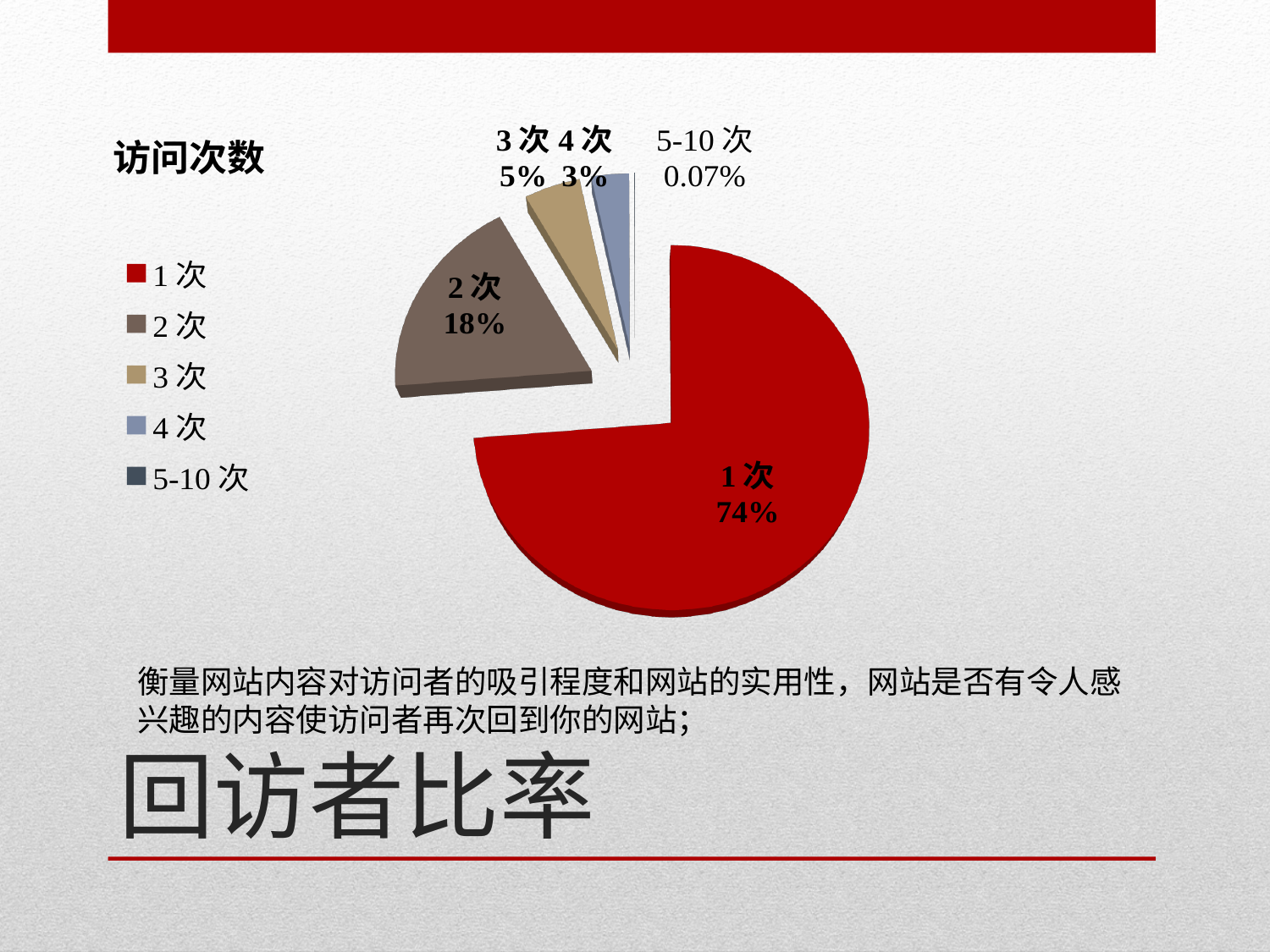

[unsupported chart]

# 回访者比率
衡量网站内容对访问者的吸引程度和网站的实用性，网站是否有令人感兴趣的内容使访问者再次回到你的网站；